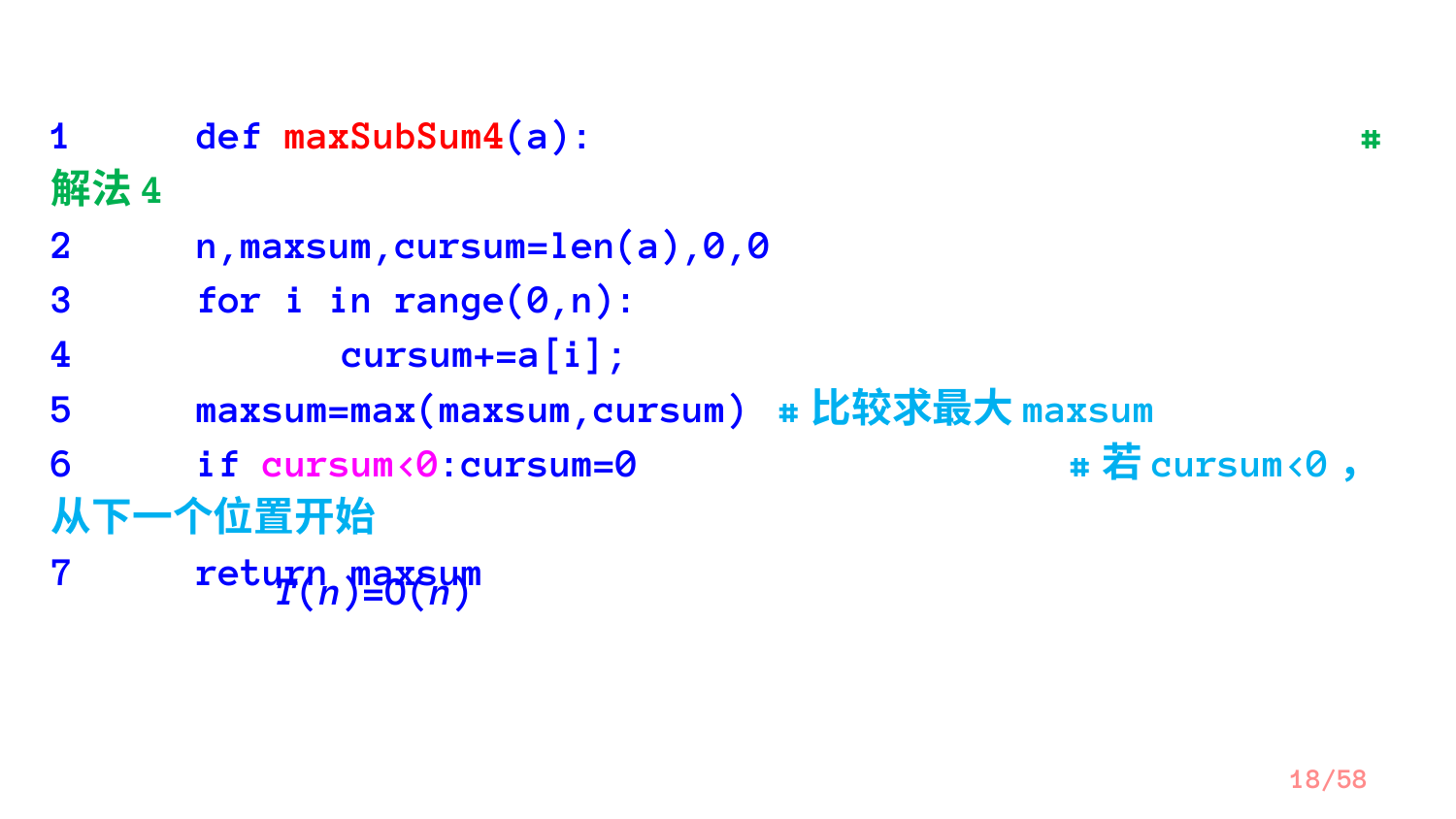

1	def maxSubSum4(a):						#解法4
2   	n,maxsum,cursum=len(a),0,0
3  	for i in range(0,n):
4    		cursum+=a[i];
5     	maxsum=max(maxsum,cursum)	#比较求最大maxsum
6     	if cursum<0:cursum=0			#若cursum<0，从下一个位置开始
7  	return maxsum
T(n)=O(n)
18/58